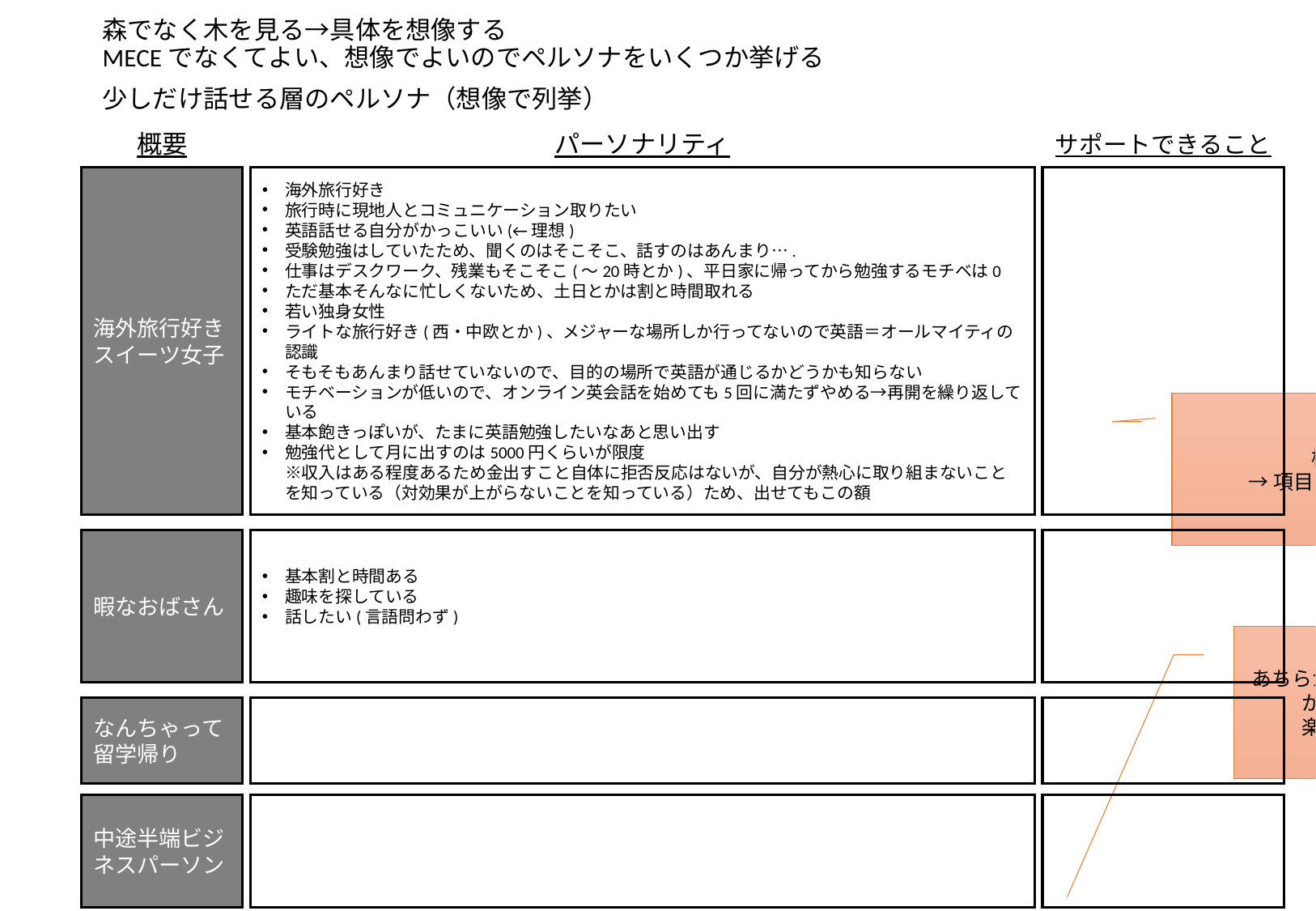

# 森でなく木を見る→具体を想像する MECEでなくてよい、想像でよいのでペルソナをいくつか挙げる
少しだけ話せる層のペルソナ（想像で列挙）
概要
パーソナリティ
サポートできること
海外旅行好きスイーツ女子
海外旅行好き
旅行時に現地人とコミュニケーション取りたい
英語話せる自分がかっこいい(←理想)
受験勉強はしていたため、聞くのはそこそこ、話すのはあんまり….
仕事はデスクワーク、残業もそこそこ(～20時とか)、平日家に帰ってから勉強するモチベは0
ただ基本そんなに忙しくないため、土日とかは割と時間取れる
若い独身女性
ライトな旅行好き(西・中欧とか)、メジャーな場所しか行ってないので英語＝オールマイティの認識
そもそもあんまり話せていないので、目的の場所で英語が通じるかどうかも知らない
モチベーションが低いので、オンライン英会話を始めても5回に満たずやめる→再開を繰り返している
基本飽きっぽいが、たまに英語勉強したいなあと思い出す
勉強代として月に出すのは5000円くらいが限度
※収入はある程度あるため金出すこと自体に拒否反応はないが、自分が熱心に取り組まないことを知っている（対効果が上がらないことを知っている）ため、出せてもこの額

横軸作る
→項目のカテゴライズ
暇なおばさん
基本割と時間ある
趣味を探している
話したい(言語問わず)

基本モチベ低い
あちらからガンガンプロモーションかける方針なら続くか？
楽しめる仕組みが必要？
旅行に絡める？
なんちゃって留学帰り

中途半端ビジネスパーソン